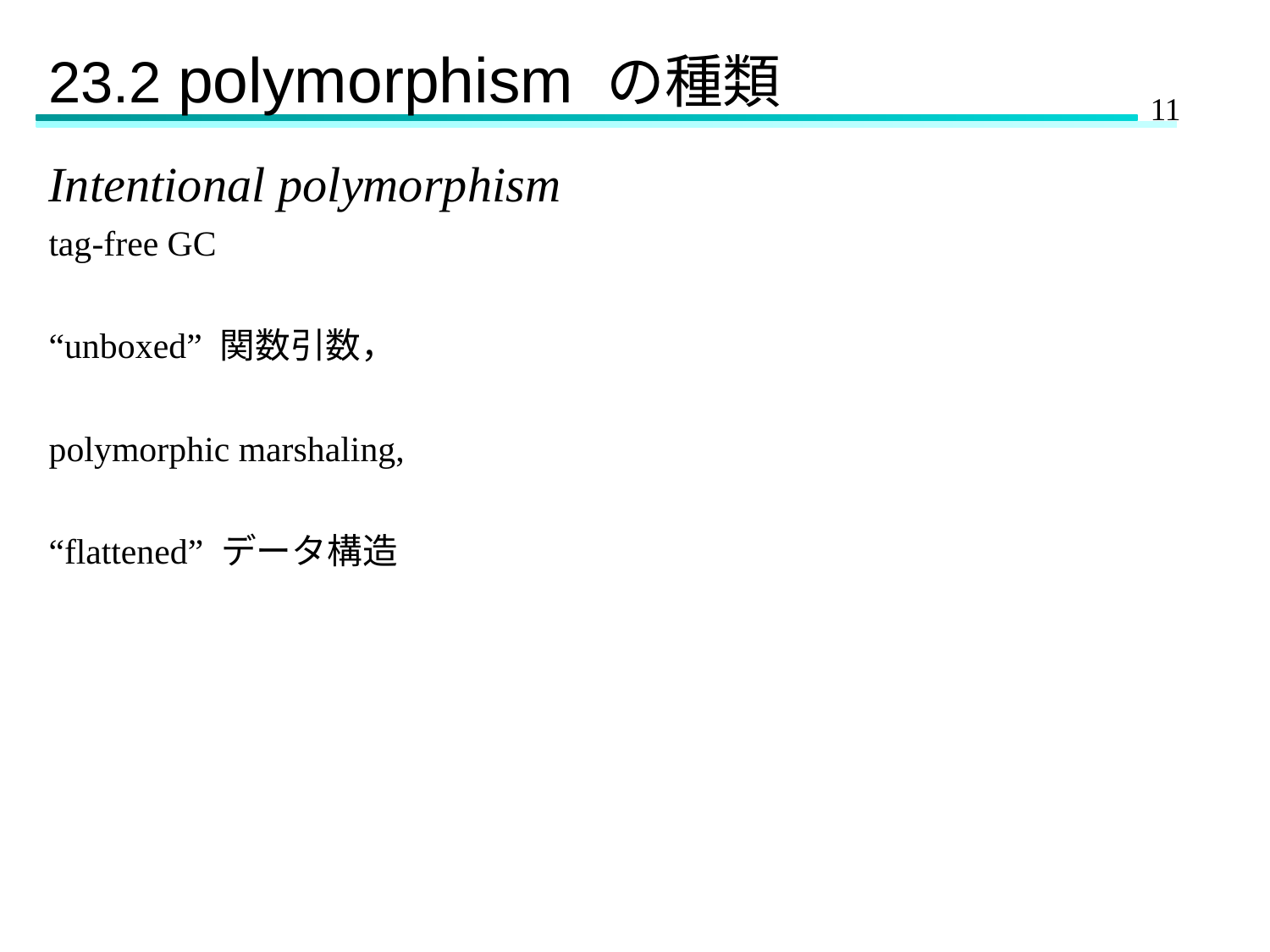

# 23.2 polymorphism の種類
Intentional polymorphism
tag-free GC

“unboxed” 関数引数，

polymorphic marshaling,

“flattened” データ構造